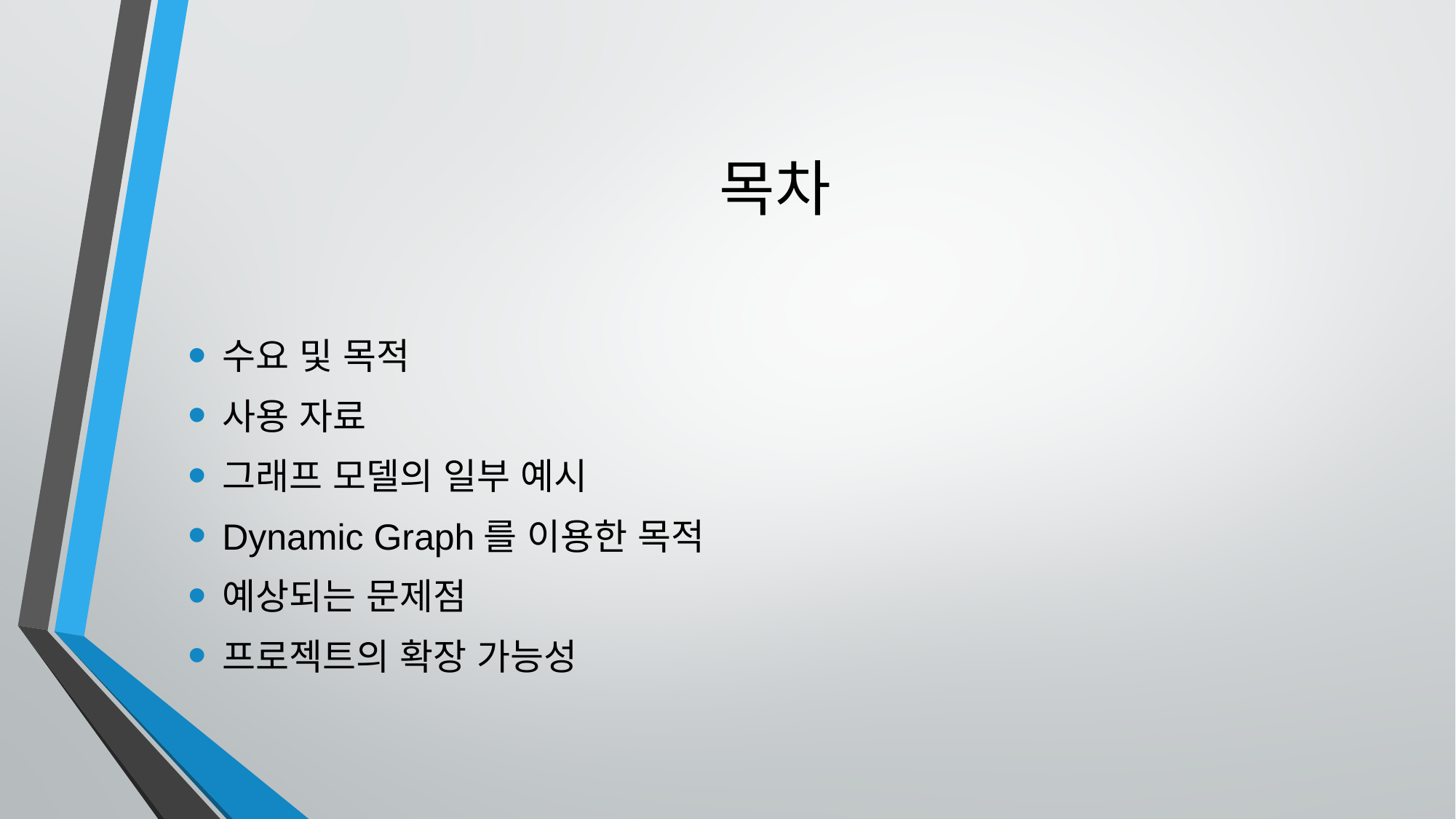

# 목차
수요 및 목적
사용 자료
그래프 모델의 일부 예시
Dynamic Graph를 이용한 목적
예상되는 문제점
프로젝트의 확장 가능성